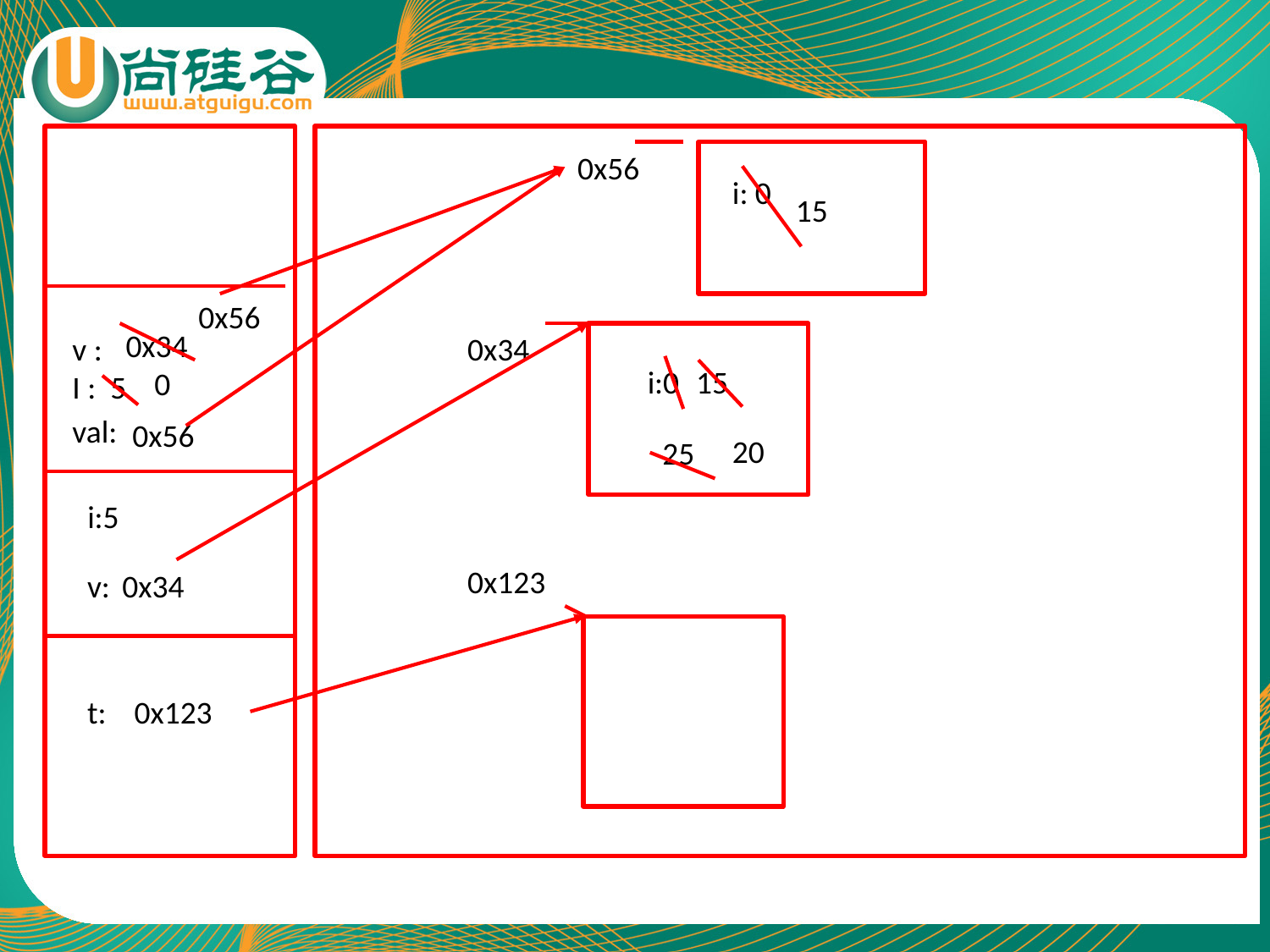

0x56

i: 0
15
0x56
0x34
v :
I :  5
0x34

second 栈桢
i:0
15
0
val:
0x56
20
25
i:5
first 栈桢
0x123
0x34
v:

t:
0x123
main 栈桢